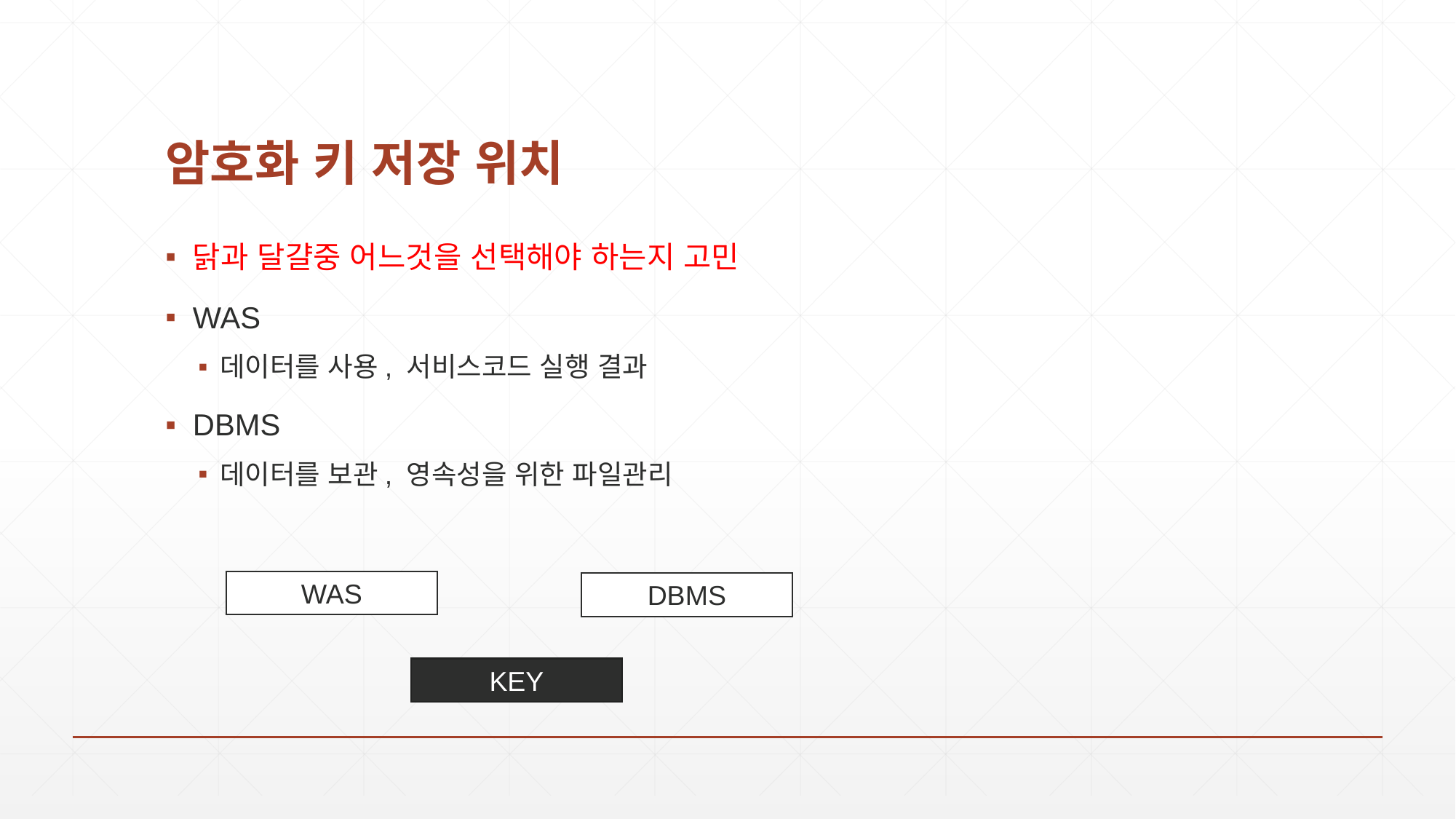

# 암호화 키 저장 위치
닭과 달걀중 어느것을 선택해야 하는지 고민
WAS
데이터를 사용, 서비스코드 실행 결과
DBMS
데이터를 보관, 영속성을 위한 파일관리
WAS
DBMS
KEY